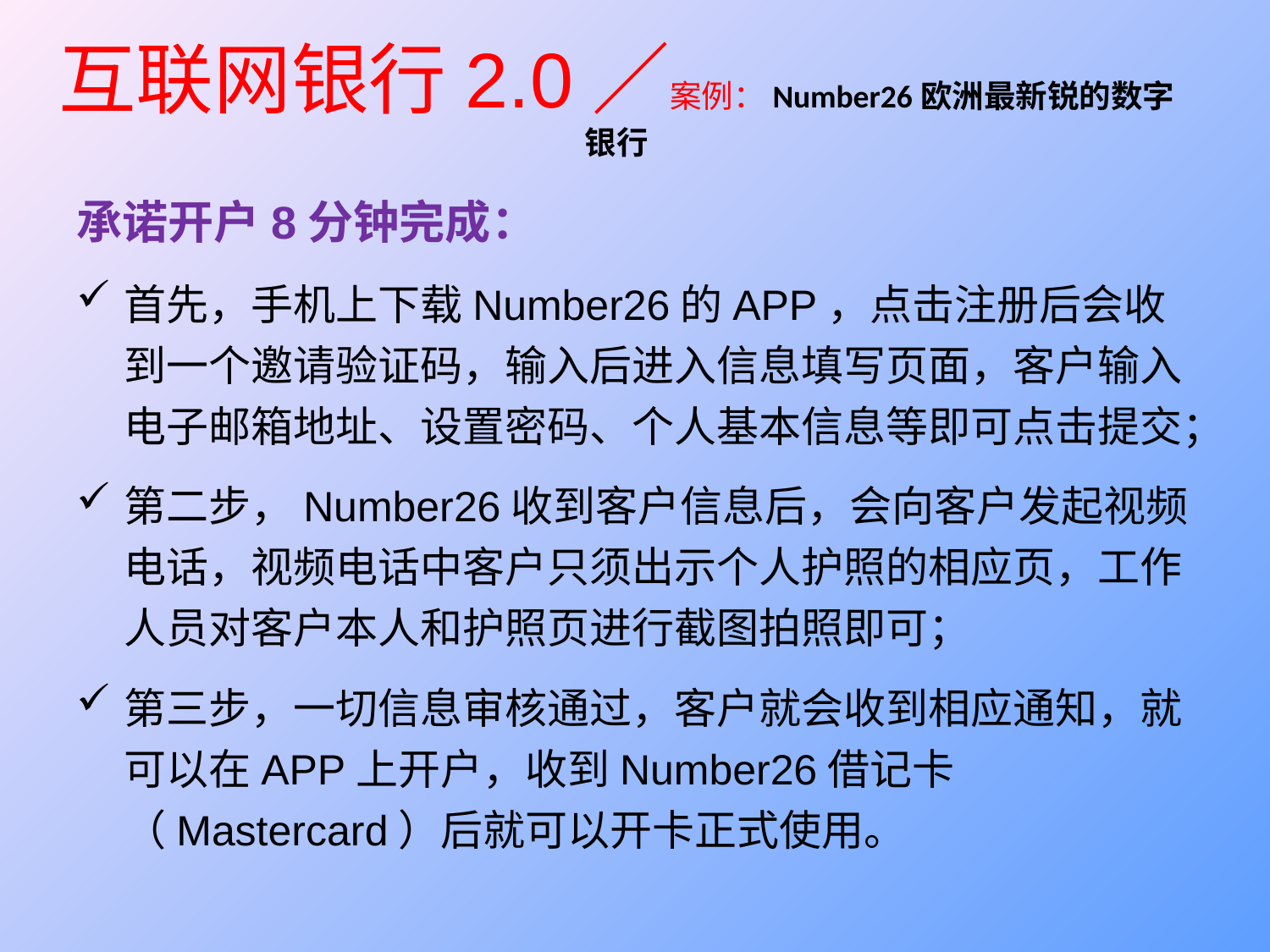

# 互联网银行2.0／案例：Number26欧洲最新锐的数字银行
承诺开户8分钟完成：
首先，手机上下载Number26的APP，点击注册后会收到一个邀请验证码，输入后进入信息填写页面，客户输入电子邮箱地址、设置密码、个人基本信息等即可点击提交；
第二步，Number26收到客户信息后，会向客户发起视频电话，视频电话中客户只须出示个人护照的相应页，工作人员对客户本人和护照页进行截图拍照即可；
第三步，一切信息审核通过，客户就会收到相应通知，就可以在APP上开户，收到Number26借记卡（Mastercard）后就可以开卡正式使用。